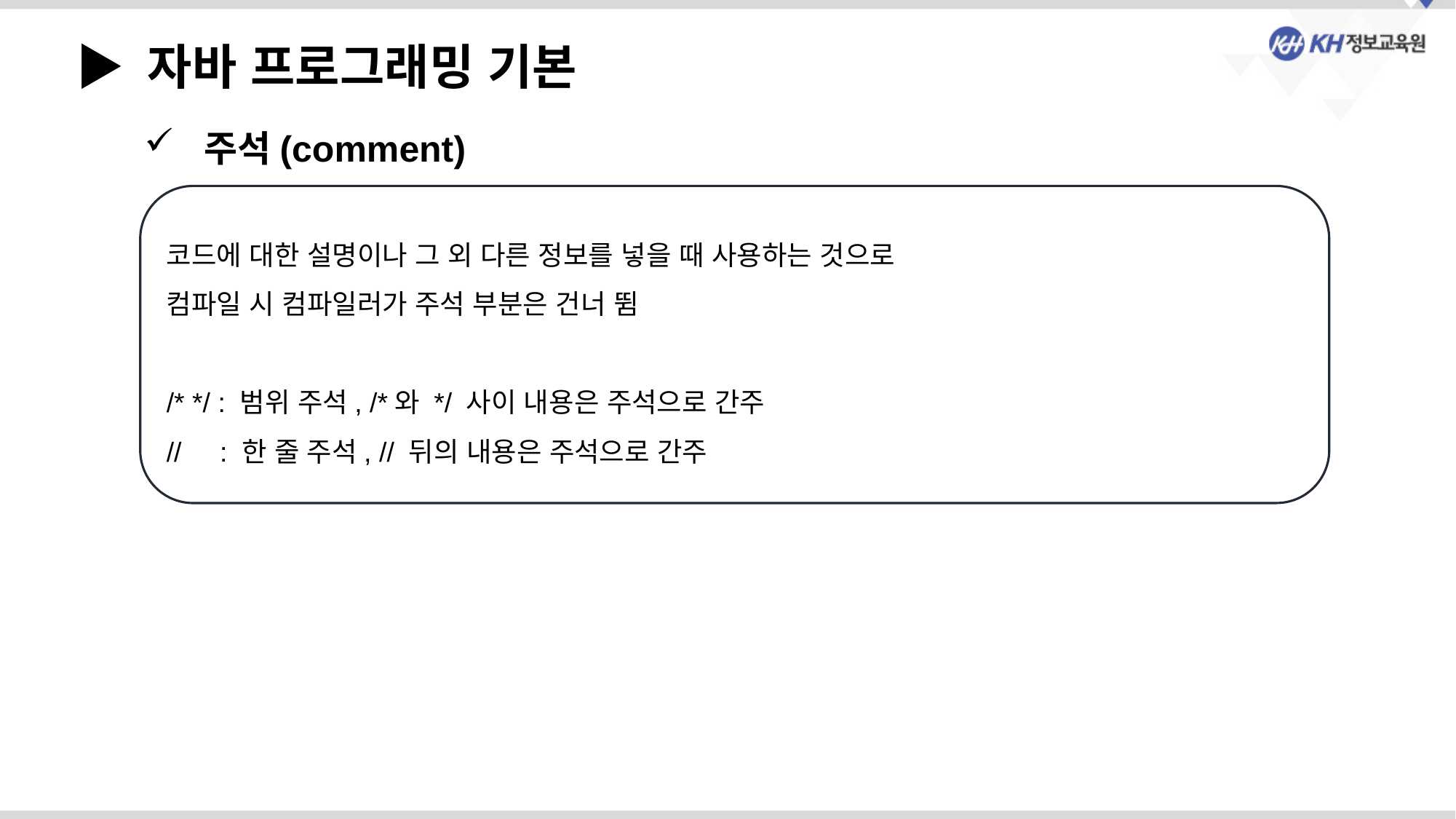

▶ 자바 프로그래밍 기본
 주석(comment)
코드에 대한 설명이나 그 외 다른 정보를 넣을 때 사용하는 것으로
컴파일 시 컴파일러가 주석 부분은 건너 뜀

/* */ : 범위 주석, /*와 */ 사이 내용은 주석으로 간주
//     : 한 줄 주석, // 뒤의 내용은 주석으로 간주